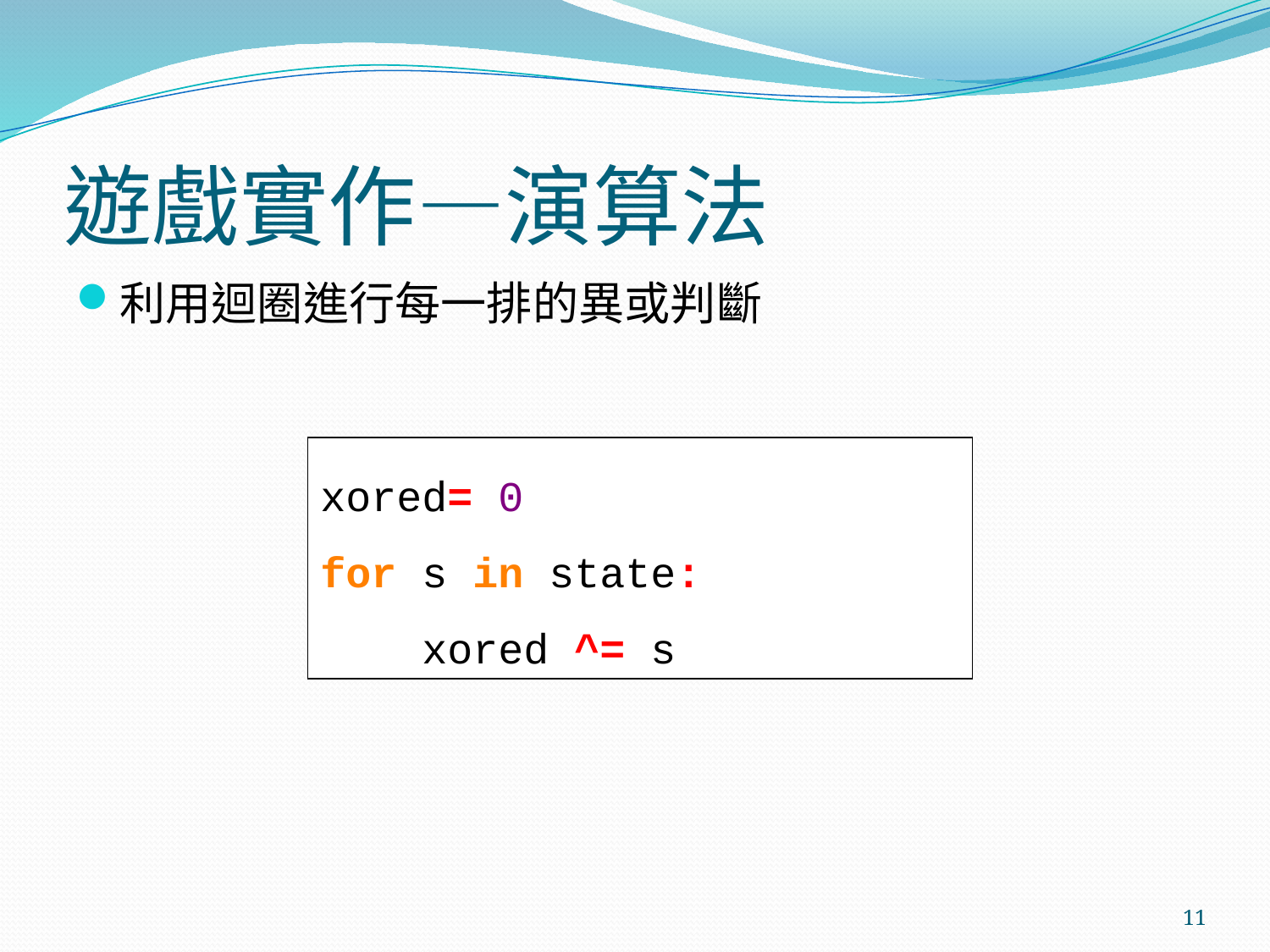

# 遊戲實作—演算法
利用迴圈進行每一排的異或判斷

xored= 0
for s in state:
    xored ^= s
11